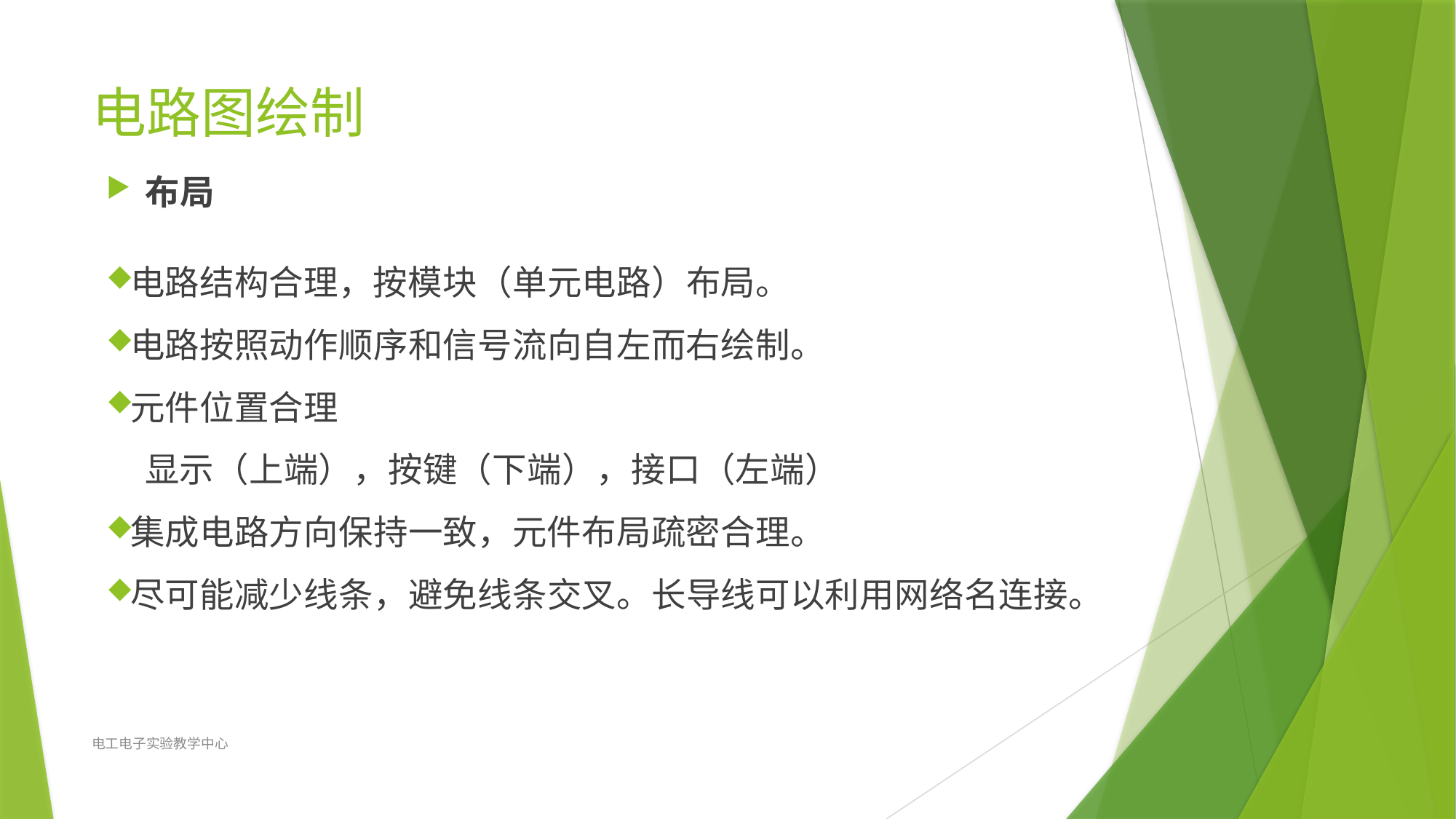

# 电路图绘制
布局

电路结构合理，按模块（单元电路）布局。
电路按照动作顺序和信号流向自左而右绘制。
元件位置合理
    显示（上端），按键（下端），接口（左端）
集成电路方向保持一致，元件布局疏密合理。
尽可能减少线条，避免线条交叉。长导线可以利用网络名连接。
电工电子实验教学中心